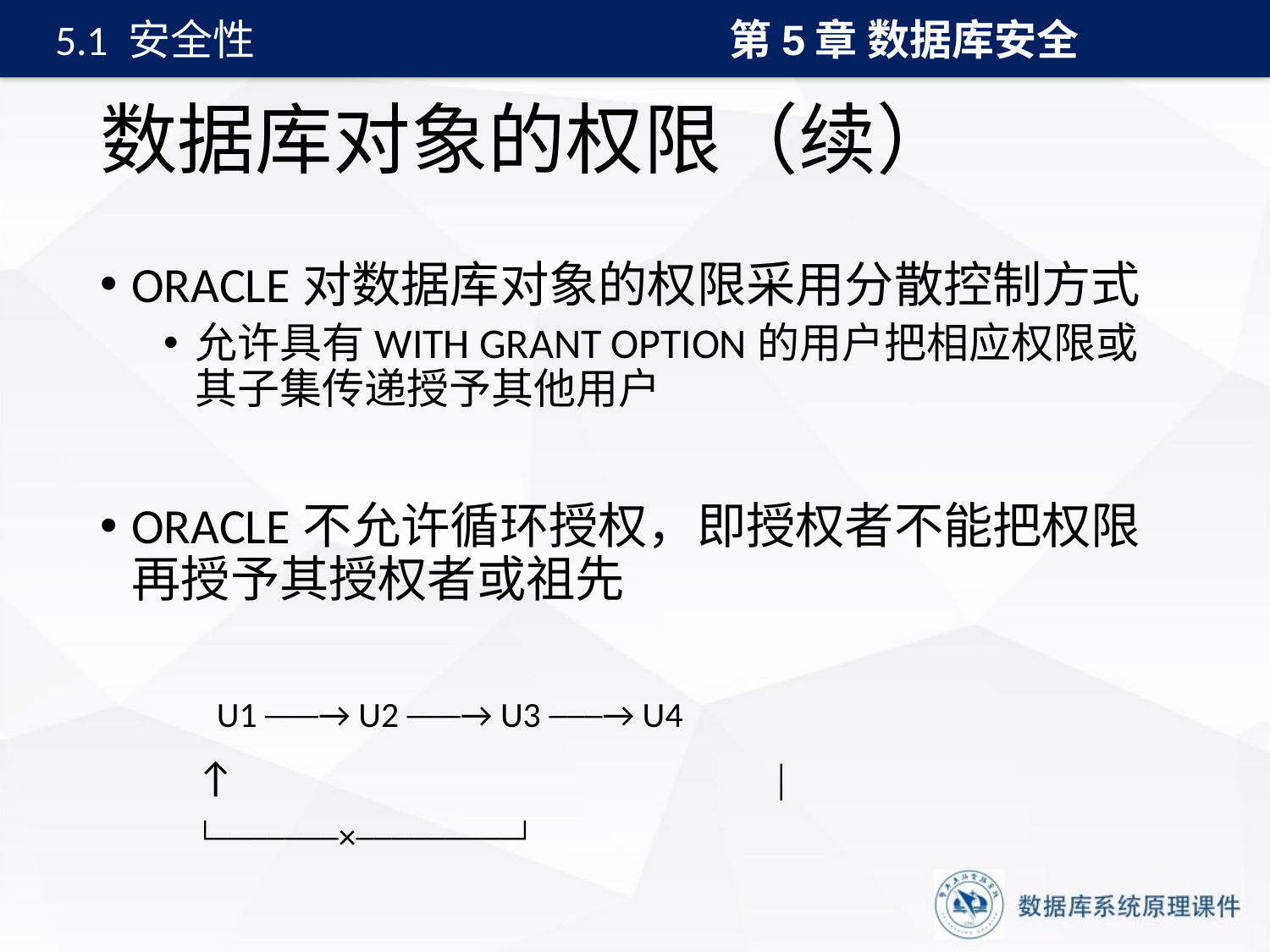

第5章 数据库安全
5.1 安全性
# 数据库对象的权限（续）
ORACLE对数据库对象的权限采用分散控制方式
允许具有WITH GRANT OPTION的用户把相应权限或其子集传递授予其他用户

ORACLE不允许循环授权，即授权者不能把权限再授予其授权者或祖先

　　   U1 ───→ U2 ───→ U3 ───→ U4
            ↑                                                                   │
            └───────×─────────┘